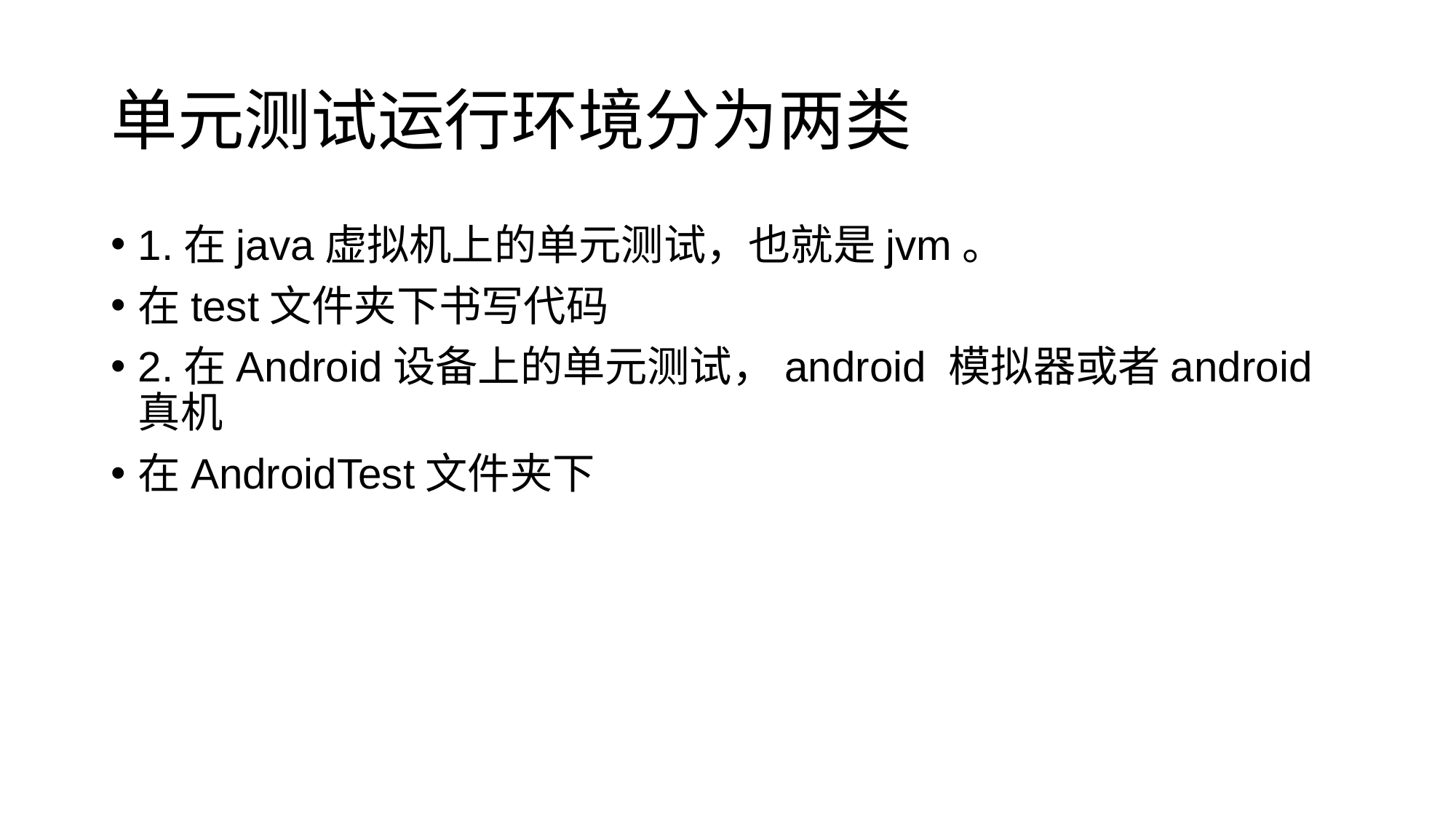

# 单元测试运行环境分为两类
1.在java虚拟机上的单元测试，也就是jvm。
在test文件夹下书写代码
2.在Android设备上的单元测试，android 模拟器或者android真机
在AndroidTest文件夹下